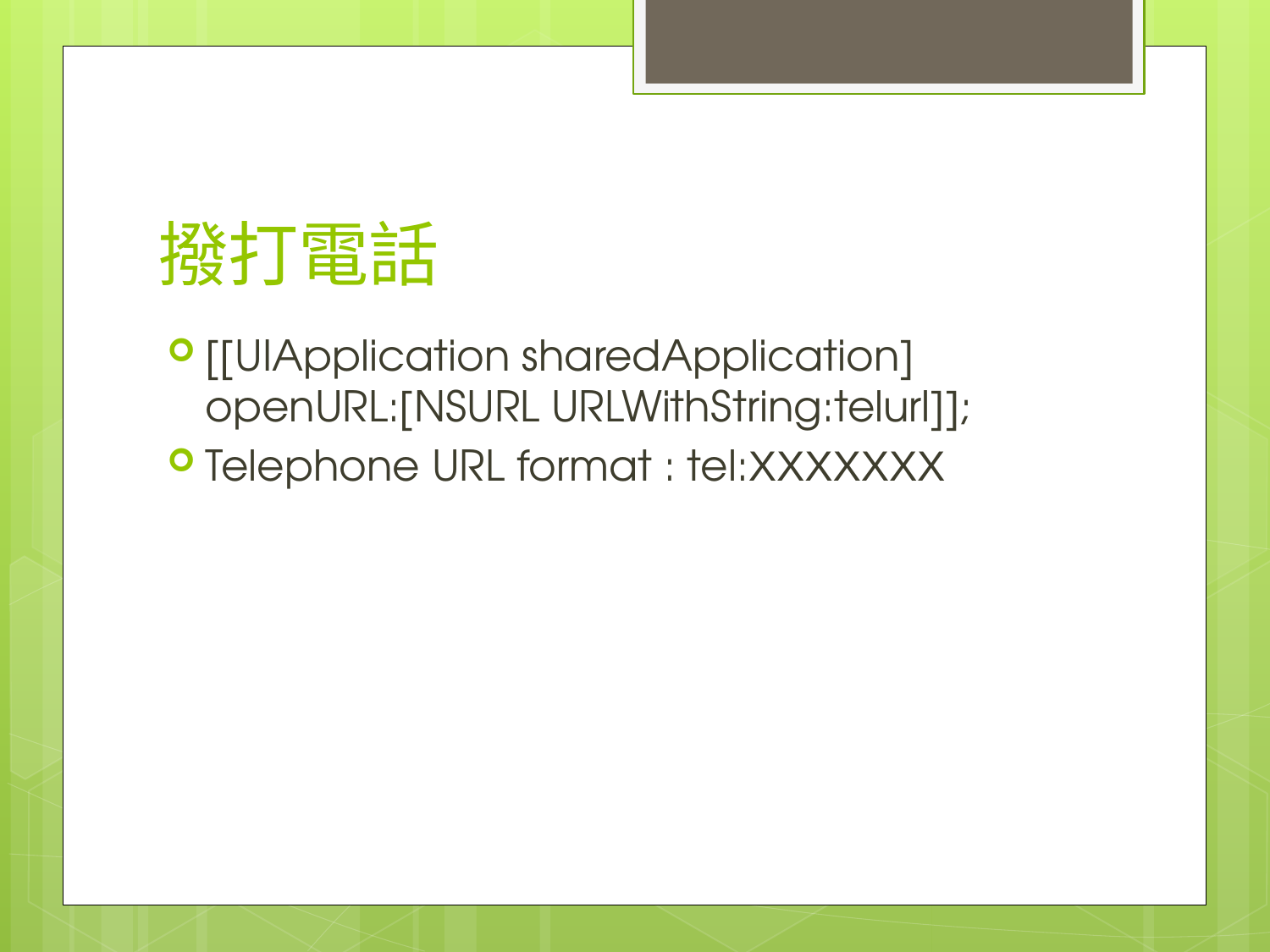

# 撥打電話
[[UIApplication sharedApplication] openURL:[NSURL URLWithString:telurl]];
Telephone URL format : tel:XXXXXXX